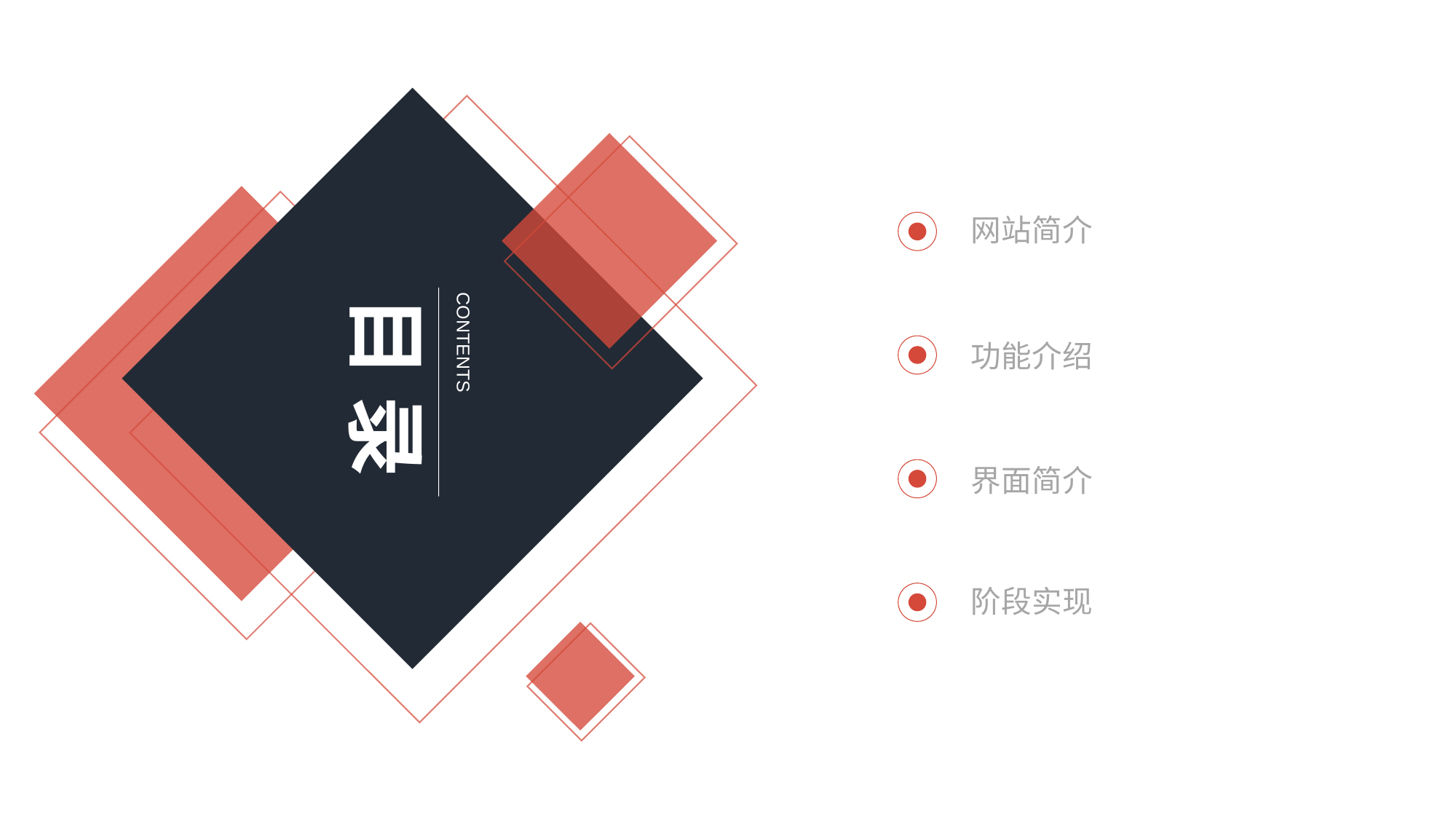

网站简介

功能介绍

界面简介
阶段实现

目 录

CONTENTS